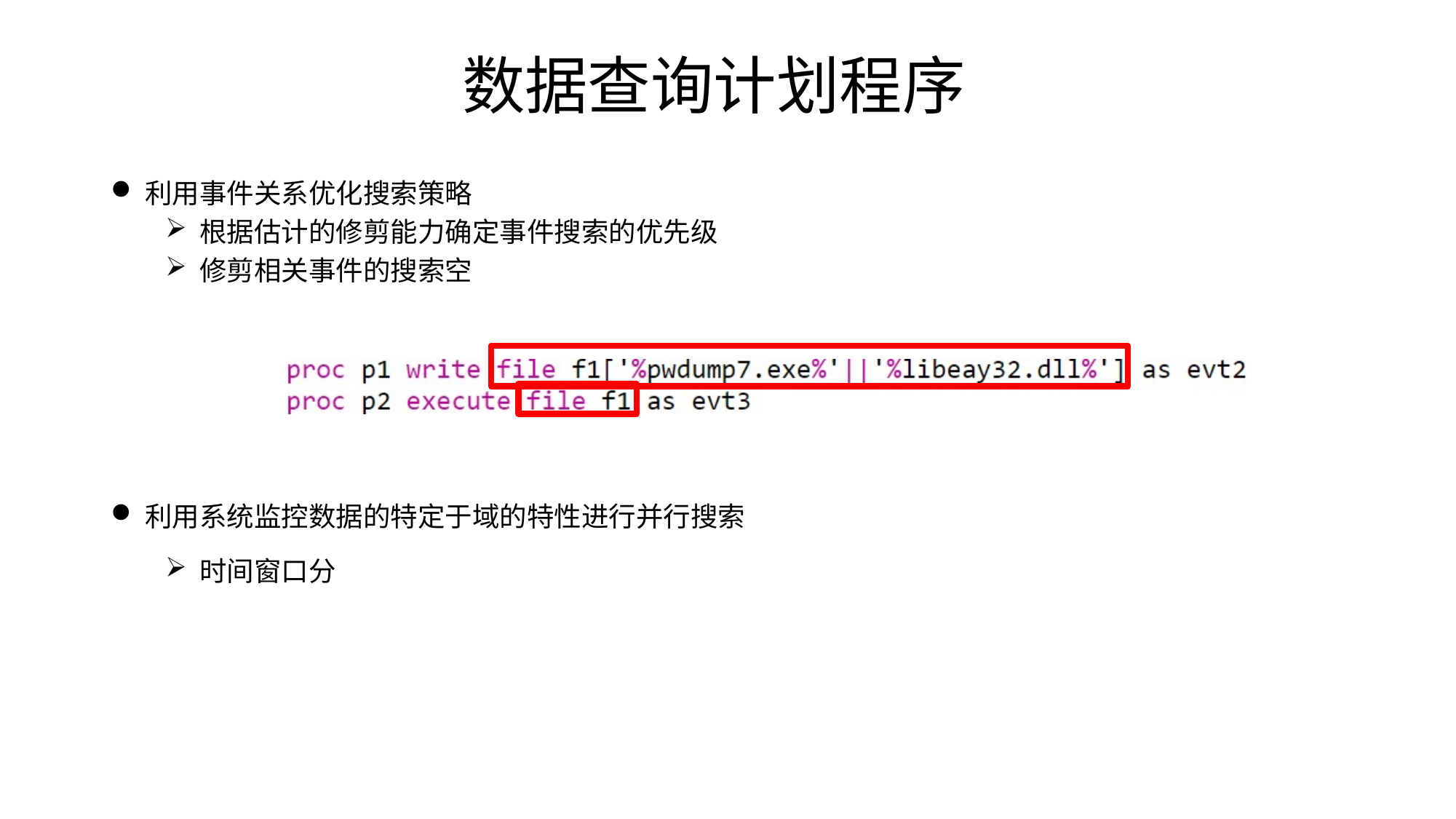

# 数据查询计划程序
利用事件关系优化搜索策略
根据估计的修剪能力确定事件搜索的优先级
修剪相关事件的搜索空

利用系统监控数据的特定于域的特性进行并行搜索
时间窗口分